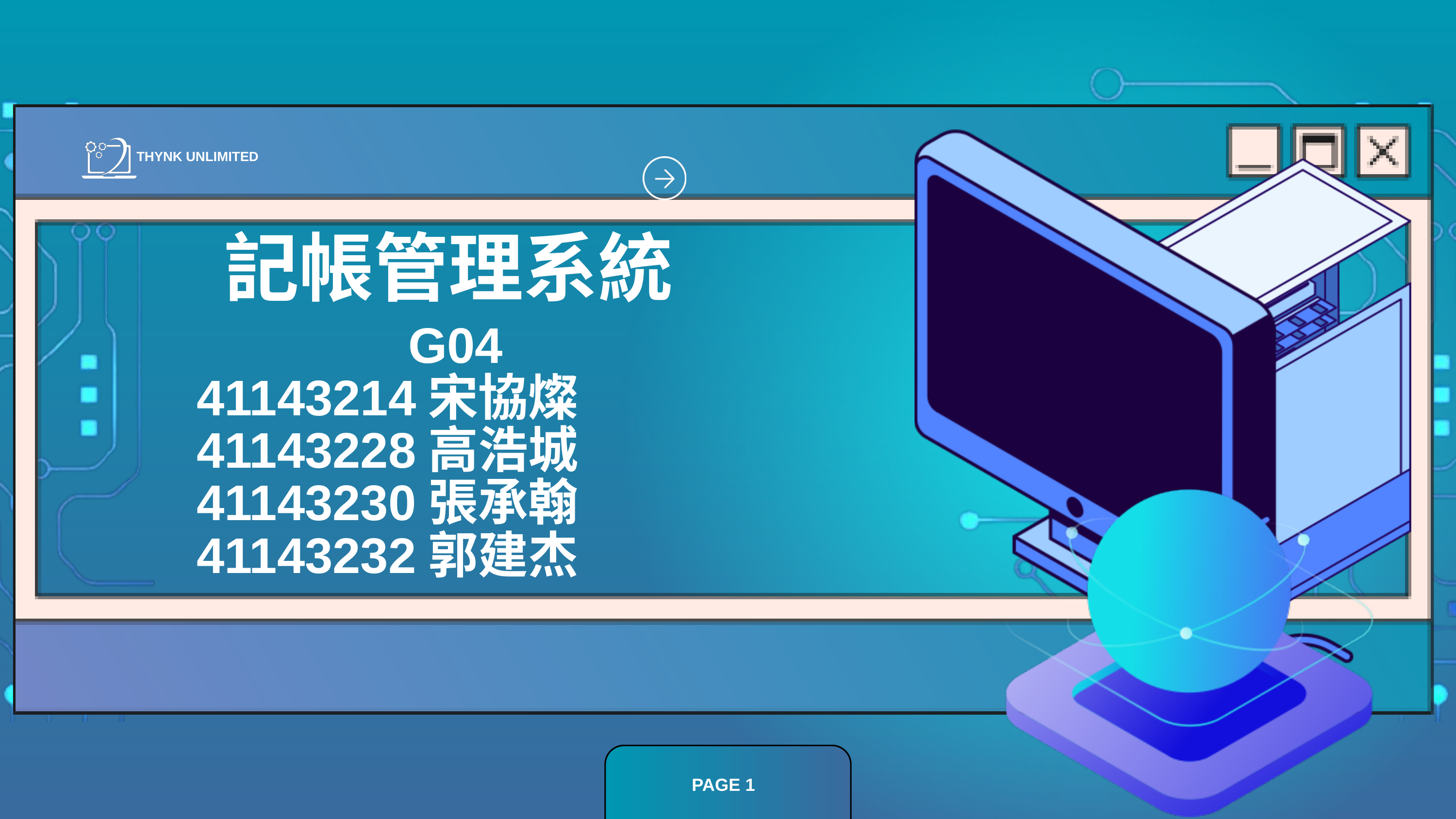

THYNK UNLIMITED

記帳管理系統

G04
41143214宋協燦
41143228高浩城
41143230張承翰
41143232郭建杰

PAGE 1